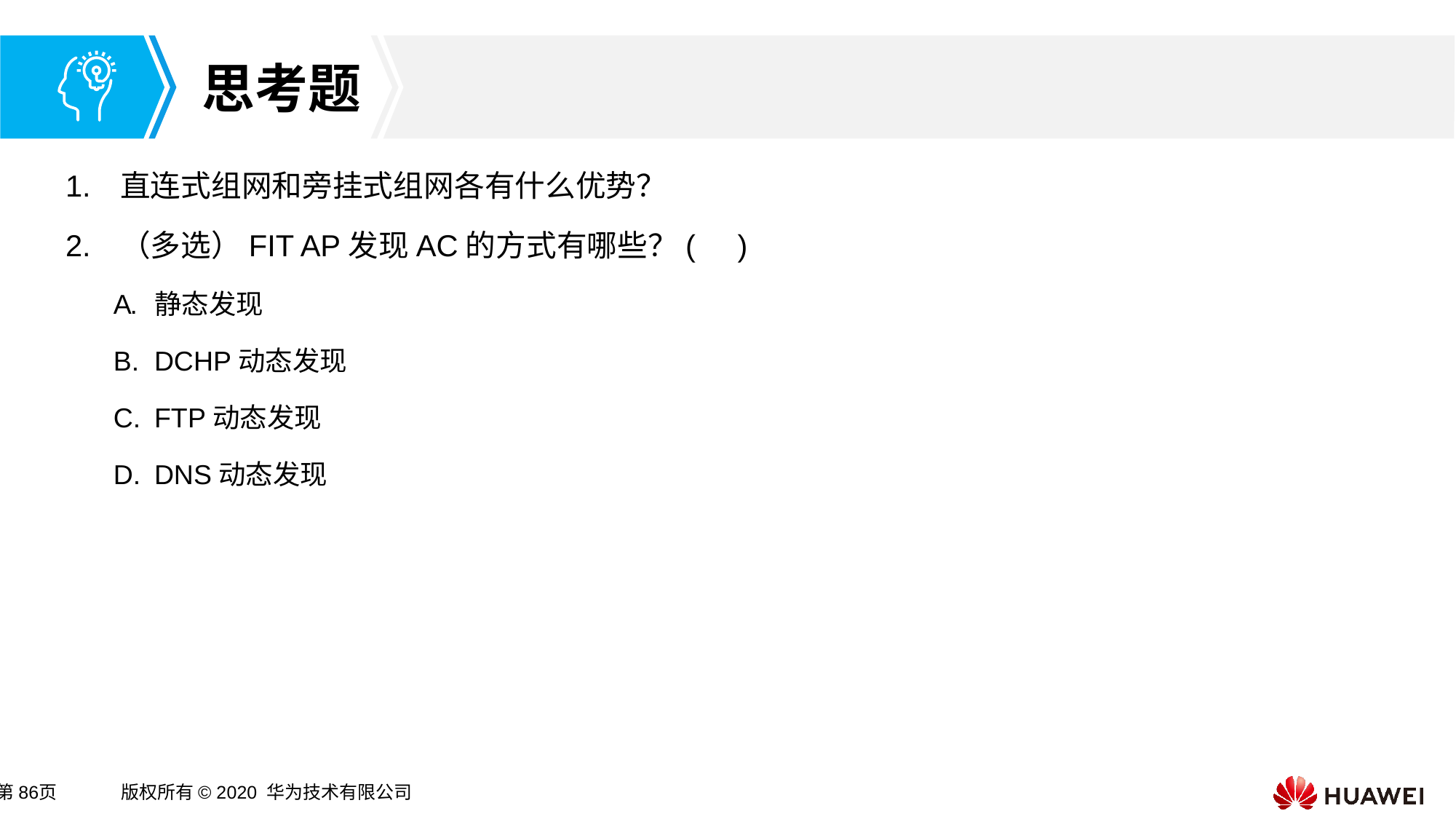

直连式组网和旁挂式组网各有什么优势？
（多选）FIT AP发现AC的方式有哪些？(     )
静态发现
DCHP动态发现
FTP动态发现
DNS动态发现